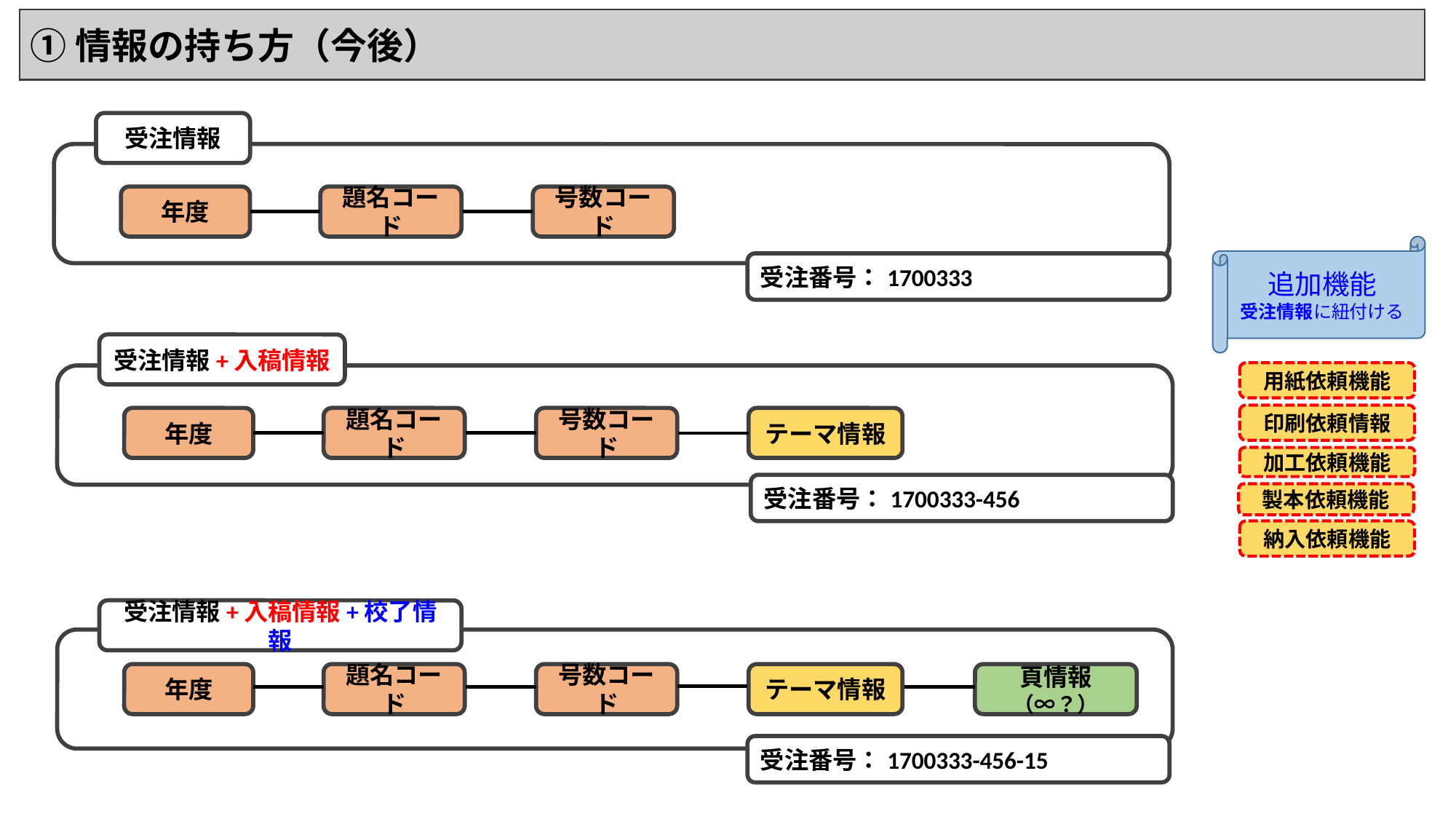

①情報の持ち方（今後）
受注情報

年度
題名コード
号数コード
追加機能
受注情報に紐付ける
受注番号：1700333
受注情報+入稿情報
用紙依頼機能

印刷依頼情報
年度
題名コード
号数コード
テーマ情報
加工依頼機能
受注番号：1700333-456
製本依頼機能
納入依頼機能
受注情報+入稿情報+校了情報

年度
題名コード
号数コード
テーマ情報
頁情報（∞？）
受注番号：1700333-456-15